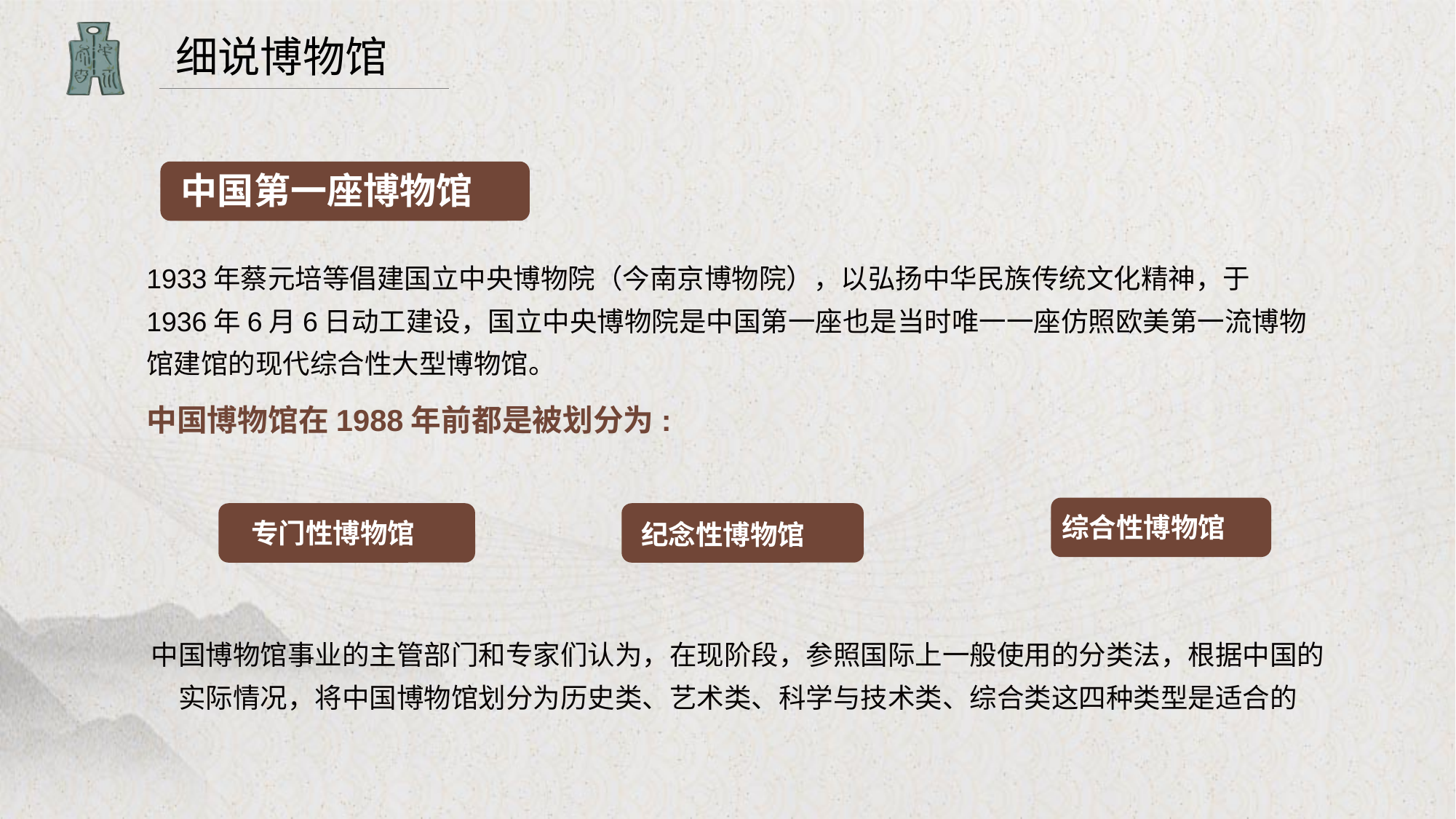

中国第一座博物馆
1933年蔡元培等倡建国立中央博物院（今南京博物院），以弘扬中华民族传统文化精神，于1936年6月6日动工建设，国立中央博物院是中国第一座也是当时唯一一座仿照欧美第一流博物馆建馆的现代综合性大型博物馆。
中国博物馆在1988年前都是被划分为:

综合性博物馆
专门性博物馆
纪念性博物馆
中国博物馆事业的主管部门和专家们认为，在现阶段，参照国际上一般使用的分类法，根据中国的实际情况，将中国博物馆划分为历史类、艺术类、科学与技术类、综合类这四种类型是适合的